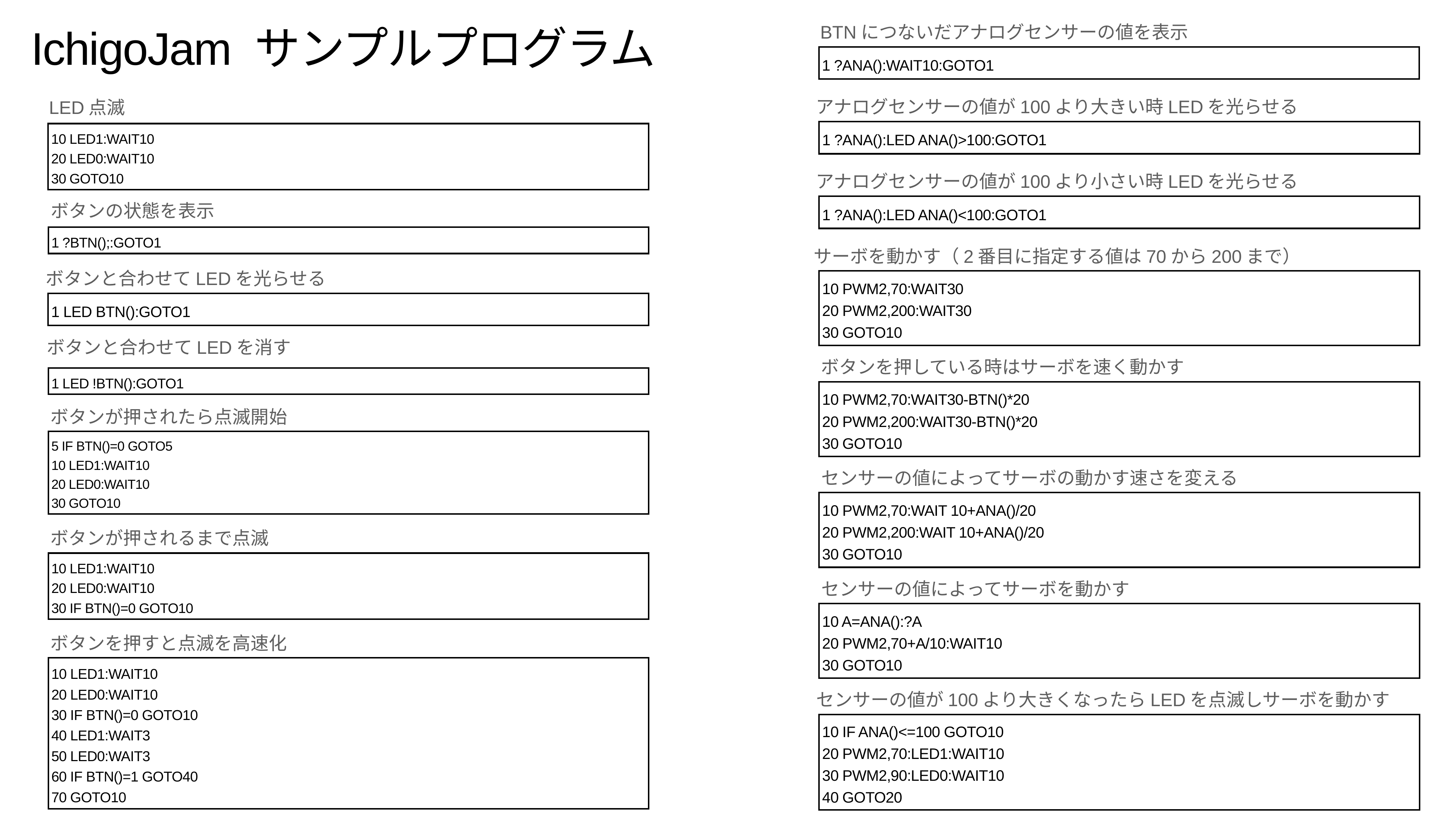

BTNにつないだアナログセンサーの値を表示
# IchigoJam サンプルプログラム
1 ?ANA():WAIT10:GOTO1
アナログセンサーの値が100より大きい時LEDを光らせる
LED点滅
1 ?ANA():LED ANA()>100:GOTO1
10 LED1:WAIT10
20 LED0:WAIT10
30 GOTO10
アナログセンサーの値が100より小さい時LEDを光らせる
1 ?ANA():LED ANA()<100:GOTO1
ボタンの状態を表示
1 ?BTN();:GOTO1
サーボを動かす（2番目に指定する値は70から200まで）
ボタンと合わせてLEDを光らせる
10 PWM2,70:WAIT30
20 PWM2,200:WAIT30
30 GOTO10
1 LED BTN():GOTO1
ボタンと合わせてLEDを消す
ボタンを押している時はサーボを速く動かす
1 LED !BTN():GOTO1
10 PWM2,70:WAIT30-BTN()*20
20 PWM2,200:WAIT30-BTN()*20
30 GOTO10
ボタンが押されたら点滅開始
5 IF BTN()=0 GOTO5
10 LED1:WAIT10
20 LED0:WAIT10
30 GOTO10
センサーの値によってサーボの動かす速さを変える
10 PWM2,70:WAIT 10+ANA()/20
20 PWM2,200:WAIT 10+ANA()/20
30 GOTO10
ボタンが押されるまで点滅
10 LED1:WAIT10
20 LED0:WAIT10
30 IF BTN()=0 GOTO10
センサーの値によってサーボを動かす
10 A=ANA():?A
20 PWM2,70+A/10:WAIT10
30 GOTO10
ボタンを押すと点滅を高速化
10 LED1:WAIT10
20 LED0:WAIT10
30 IF BTN()=0 GOTO10
40 LED1:WAIT3
50 LED0:WAIT3
60 IF BTN()=1 GOTO40
70 GOTO10
センサーの値が100より大きくなったらLEDを点滅しサーボを動かす
10 IF ANA()<=100 GOTO10
20 PWM2,70:LED1:WAIT10
30 PWM2,90:LED0:WAIT10
40 GOTO20